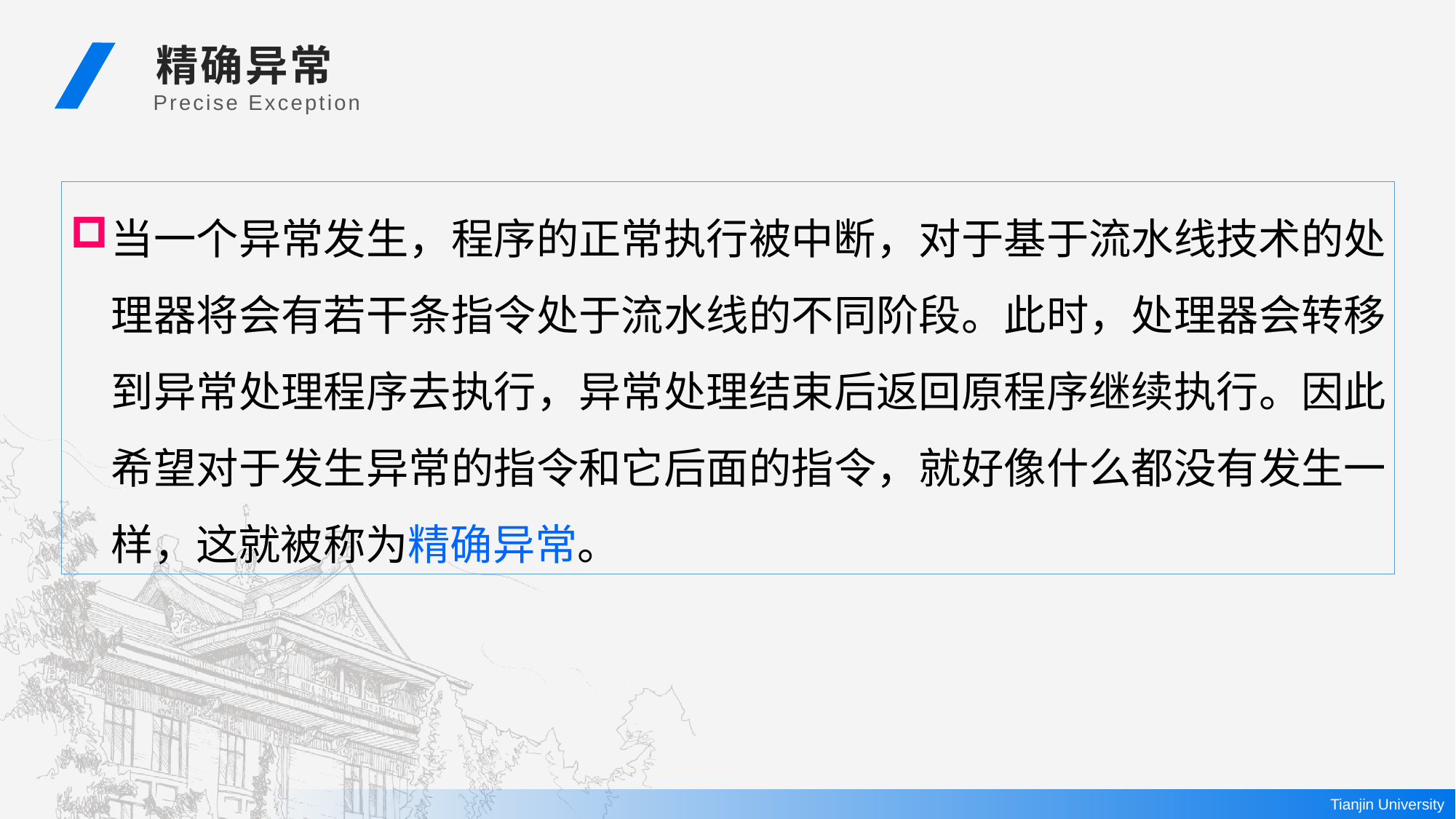

精确异常
Precise Exception
当一个异常发生，程序的正常执行被中断，对于基于流水线技术的处理器将会有若干条指令处于流水线的不同阶段。此时，处理器会转移到异常处理程序去执行，异常处理结束后返回原程序继续执行。因此希望对于发生异常的指令和它后面的指令，就好像什么都没有发生一样，这就被称为精确异常。